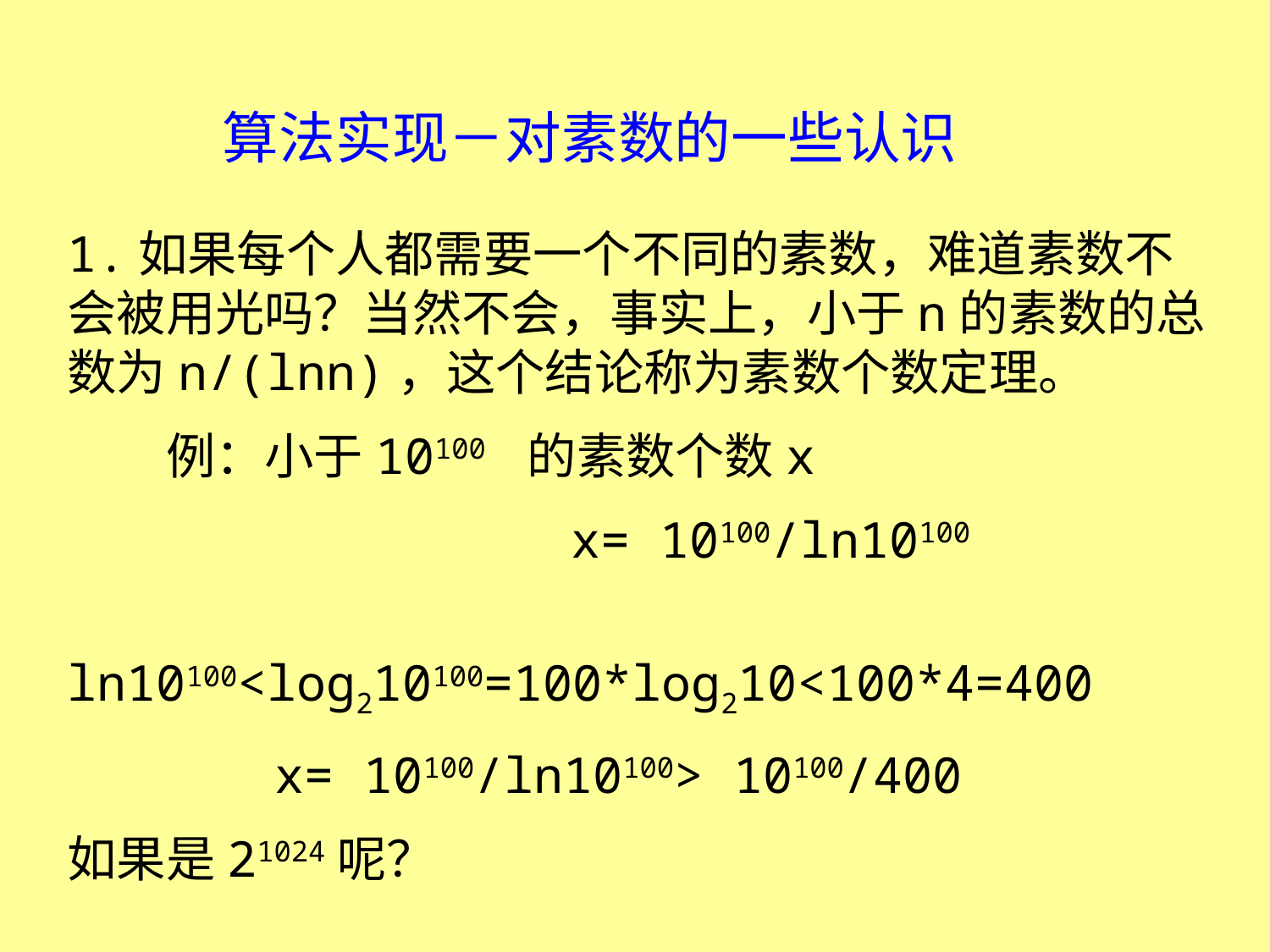

算法实现－对素数的一些认识
1.如果每个人都需要一个不同的素数，难道素数不会被用光吗？当然不会，事实上，小于n的素数的总数为n/(lnn)，这个结论称为素数个数定理。
　　例：小于10100 的素数个数x
                 x= 10100/ln10100
　　　 ln10100<log210100=100*log210<100*4=400
       x= 10100/ln10100> 10100/400
如果是21024呢？